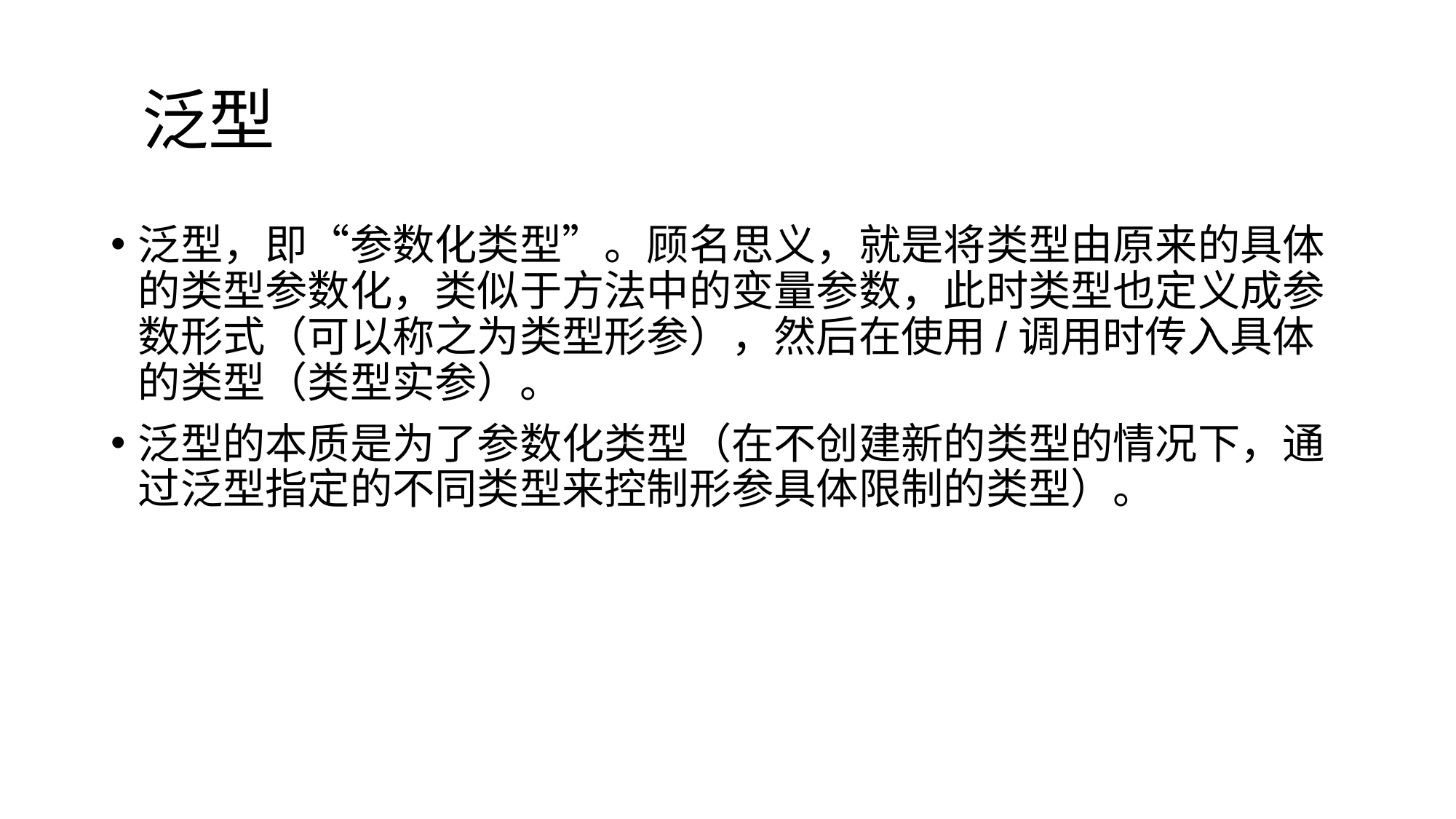

# 泛型
泛型，即“参数化类型”。顾名思义，就是将类型由原来的具体的类型参数化，类似于方法中的变量参数，此时类型也定义成参数形式（可以称之为类型形参），然后在使用/调用时传入具体的类型（类型实参）。
泛型的本质是为了参数化类型（在不创建新的类型的情况下，通过泛型指定的不同类型来控制形参具体限制的类型）。